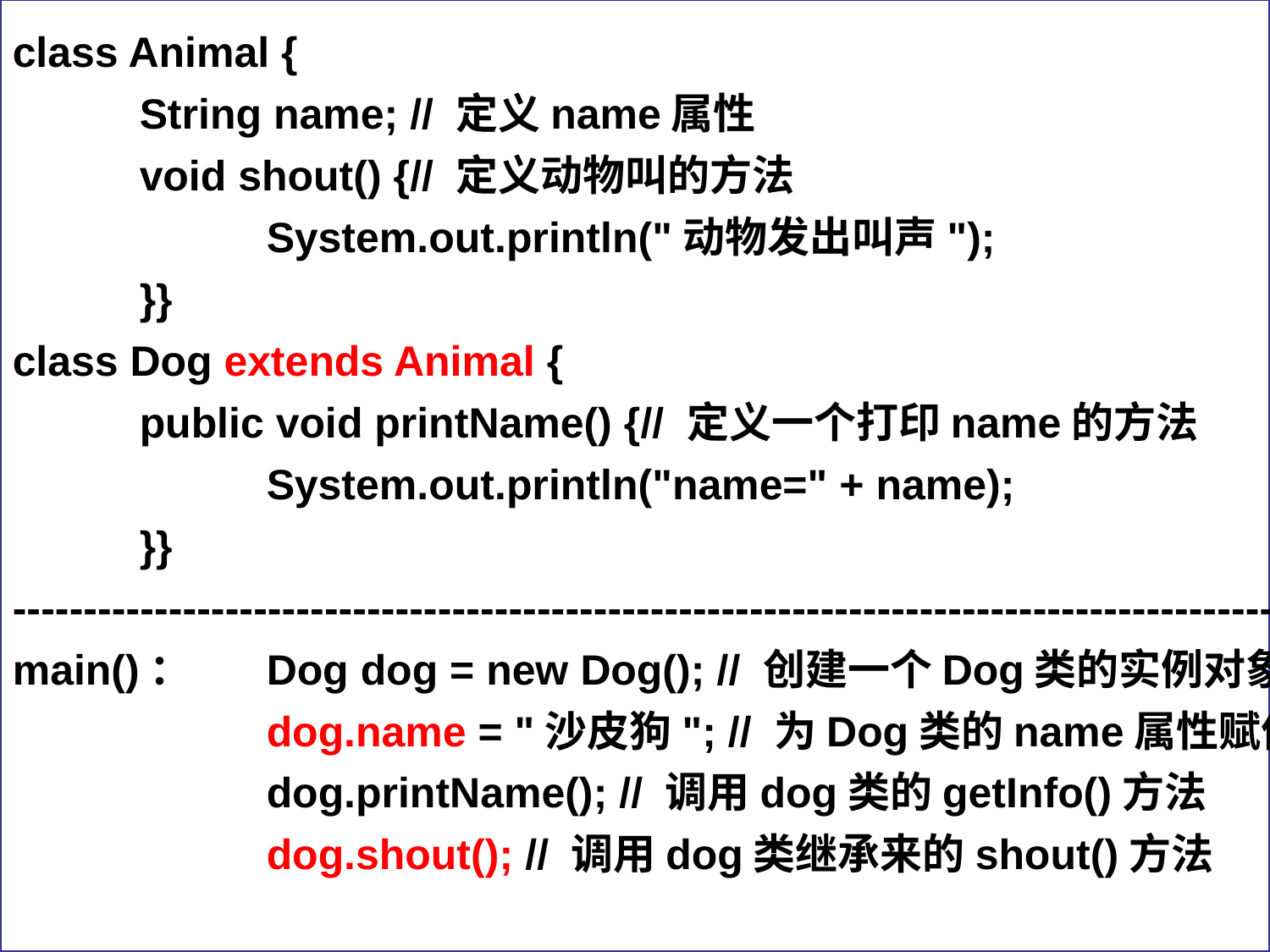

class Animal {
	String name; // 定义name属性
	void shout() {// 定义动物叫的方法
		System.out.println("动物发出叫声");
	}}
class Dog extends Animal {
	public void printName() {// 定义一个打印name的方法
		System.out.println("name=" + name);
	}}
------------------------------------------------------------------------------------------
main()：	Dog dog = new Dog(); // 创建一个Dog类的实例对象
		dog.name = "沙皮狗"; // 为Dog类的name属性赋值
		dog.printName(); // 调用dog类的getInfo()方法
		dog.shout(); // 调用dog类继承来的shout()方法